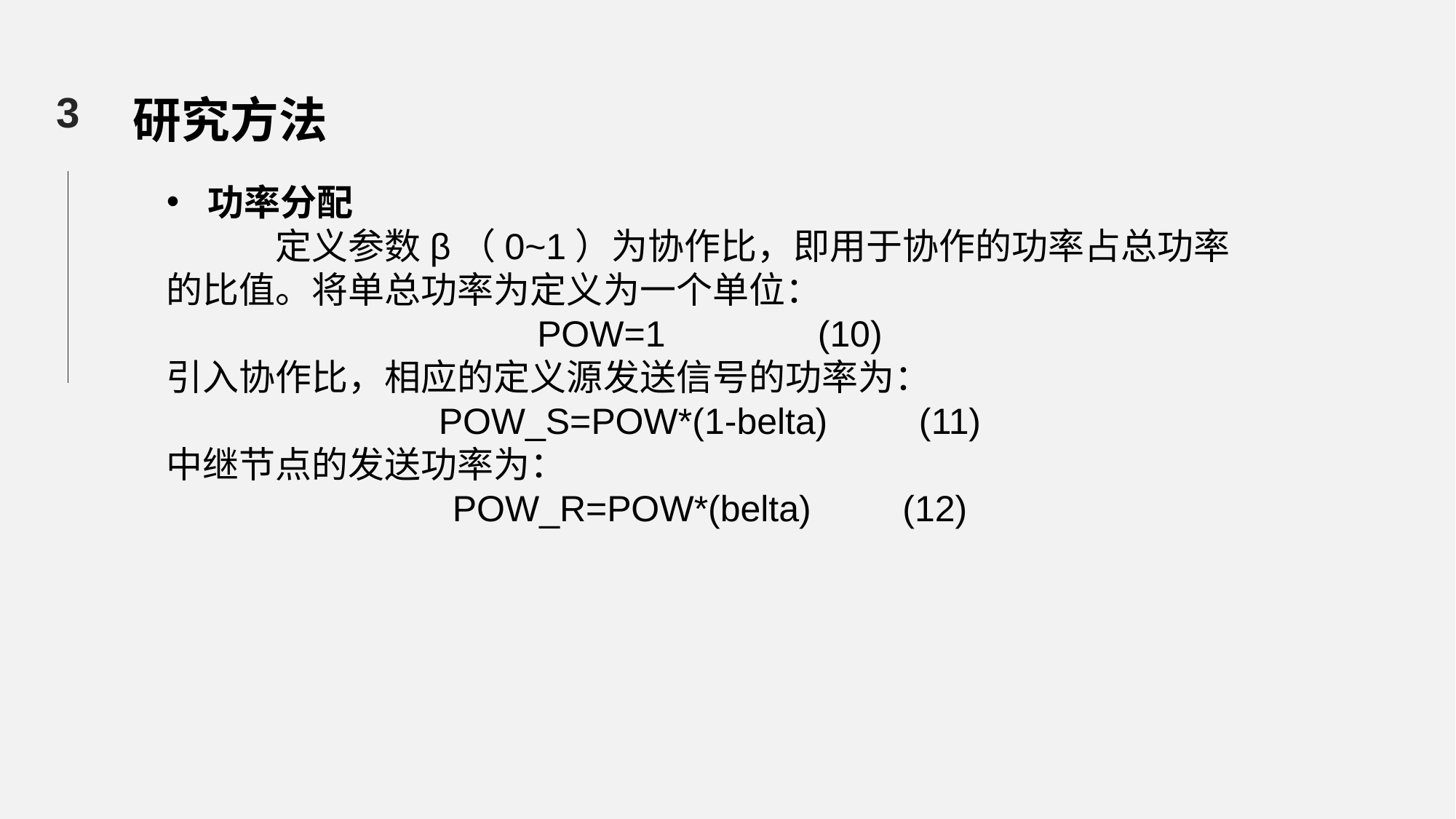

3
研究方法
功率分配
	定义参数β（0~1）为协作比，即用于协作的功率占总功率的比值。将单总功率为定义为一个单位：
POW=1               (10)
引入协作比，相应的定义源发送信号的功率为：
POW_S=POW*(1-belta)         (11)
中继节点的发送功率为：
POW_R=POW*(belta)         (12)